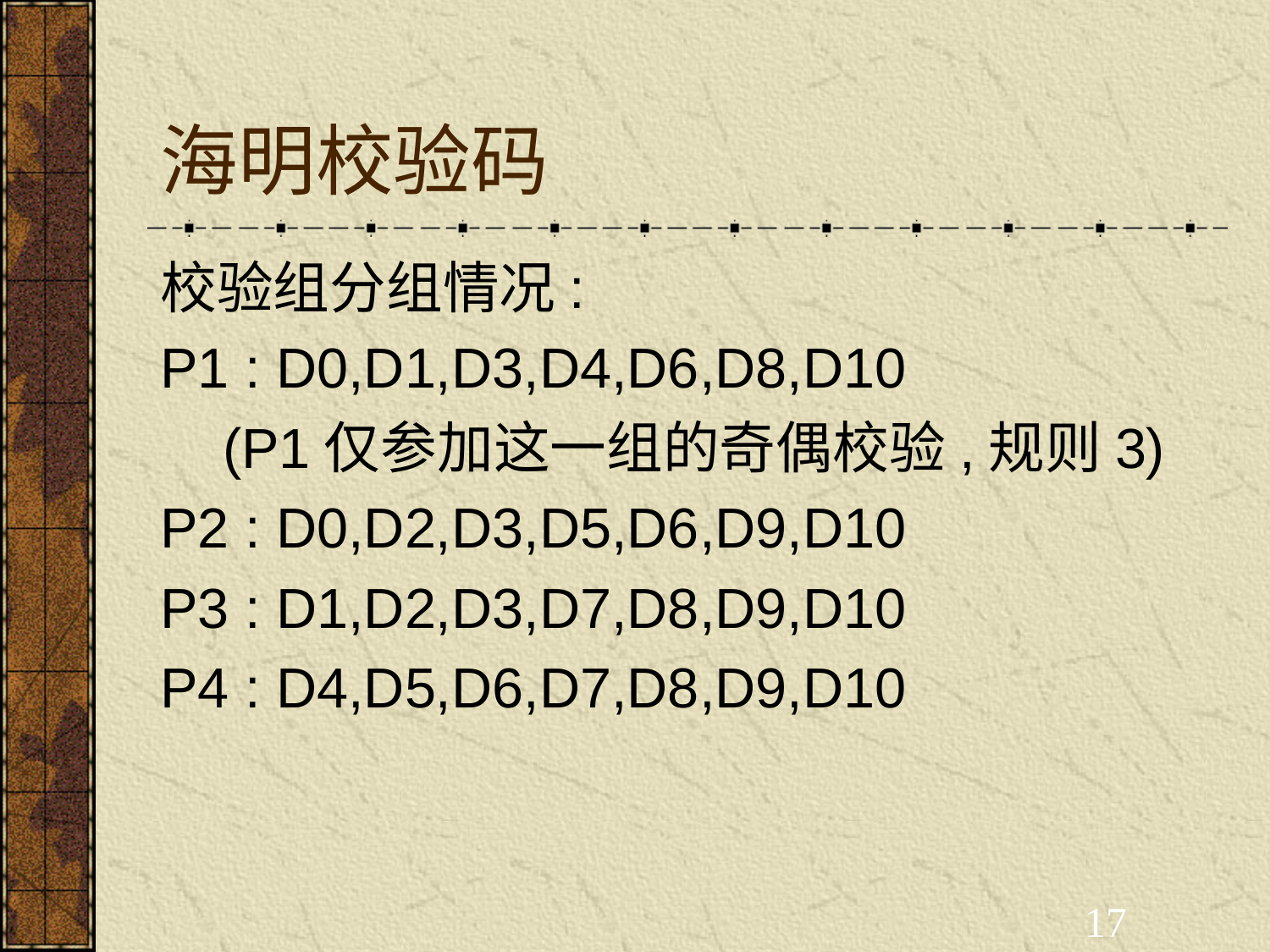

# 海明校验码
校验组分组情况:
P1 : D0,D1,D3,D4,D6,D8,D10
    (P1仅参加这一组的奇偶校验,规则3)
P2 : D0,D2,D3,D5,D6,D9,D10
P3 : D1,D2,D3,D7,D8,D9,D10
P4 : D4,D5,D6,D7,D8,D9,D10
17